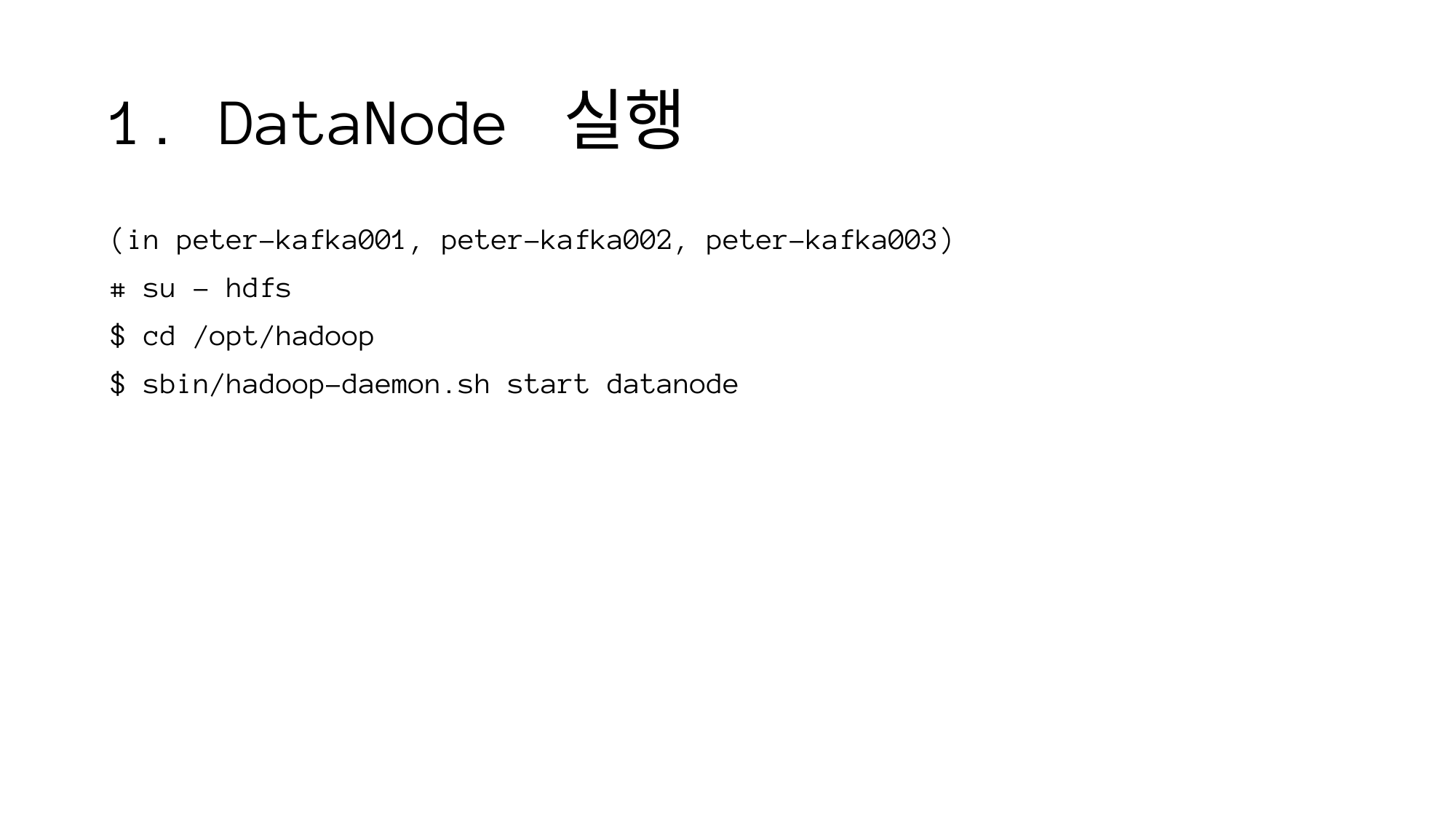

# 1. DataNode 실행
(in peter-kafka001, peter-kafka002, peter-kafka003)
# su - hdfs
$ cd /opt/hadoop
$ sbin/hadoop-daemon.sh start datanode